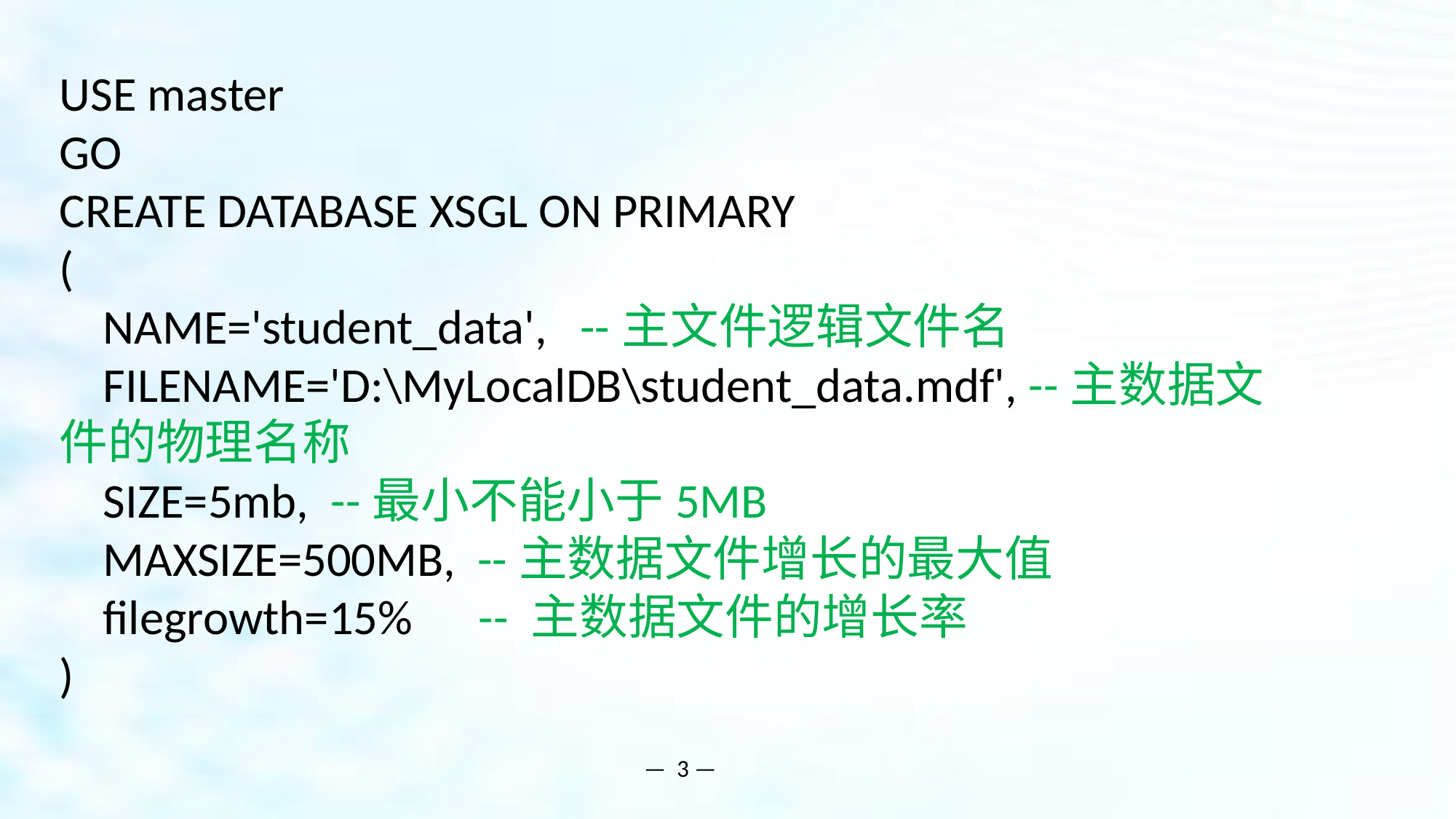

USE master
GO
CREATE DATABASE XSGL ON PRIMARY
(
    NAME='student_data',   --主文件逻辑文件名
    FILENAME='D:\MyLocalDB\student_data.mdf', --主数据文件的物理名称
    SIZE=5mb,  --最小不能小于5MB
    MAXSIZE=500MB,  --主数据文件增长的最大值
    filegrowth=15%      -- 主数据文件的增长率
)